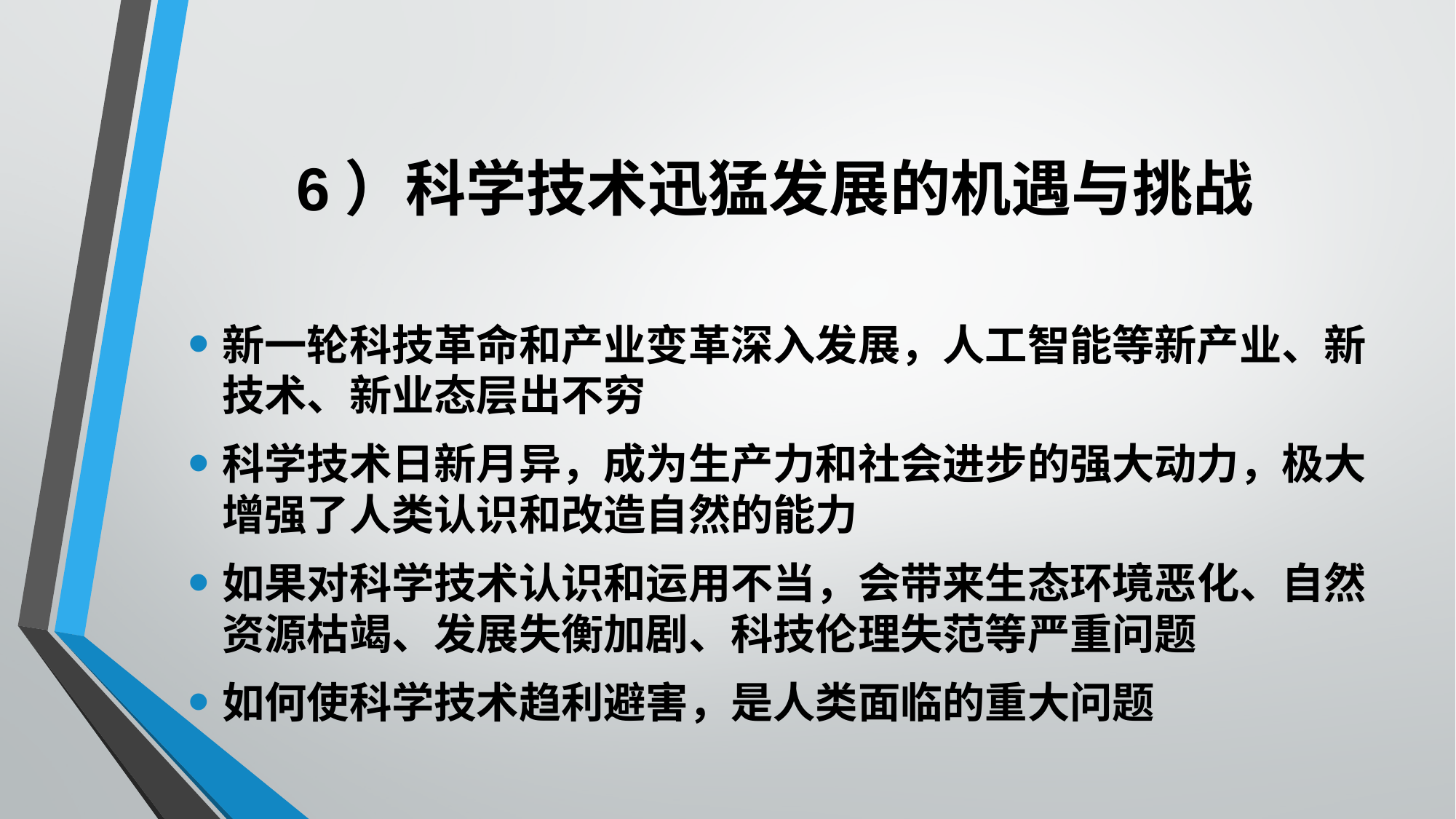

# 6）科学技术迅猛发展的机遇与挑战
新一轮科技革命和产业变革深入发展，人工智能等新产业、新技术、新业态层出不穷
科学技术日新月异，成为生产力和社会进步的强大动力，极大增强了人类认识和改造自然的能力
如果对科学技术认识和运用不当，会带来生态环境恶化、自然资源枯竭、发展失衡加剧、科技伦理失范等严重问题
如何使科学技术趋利避害，是人类面临的重大问题